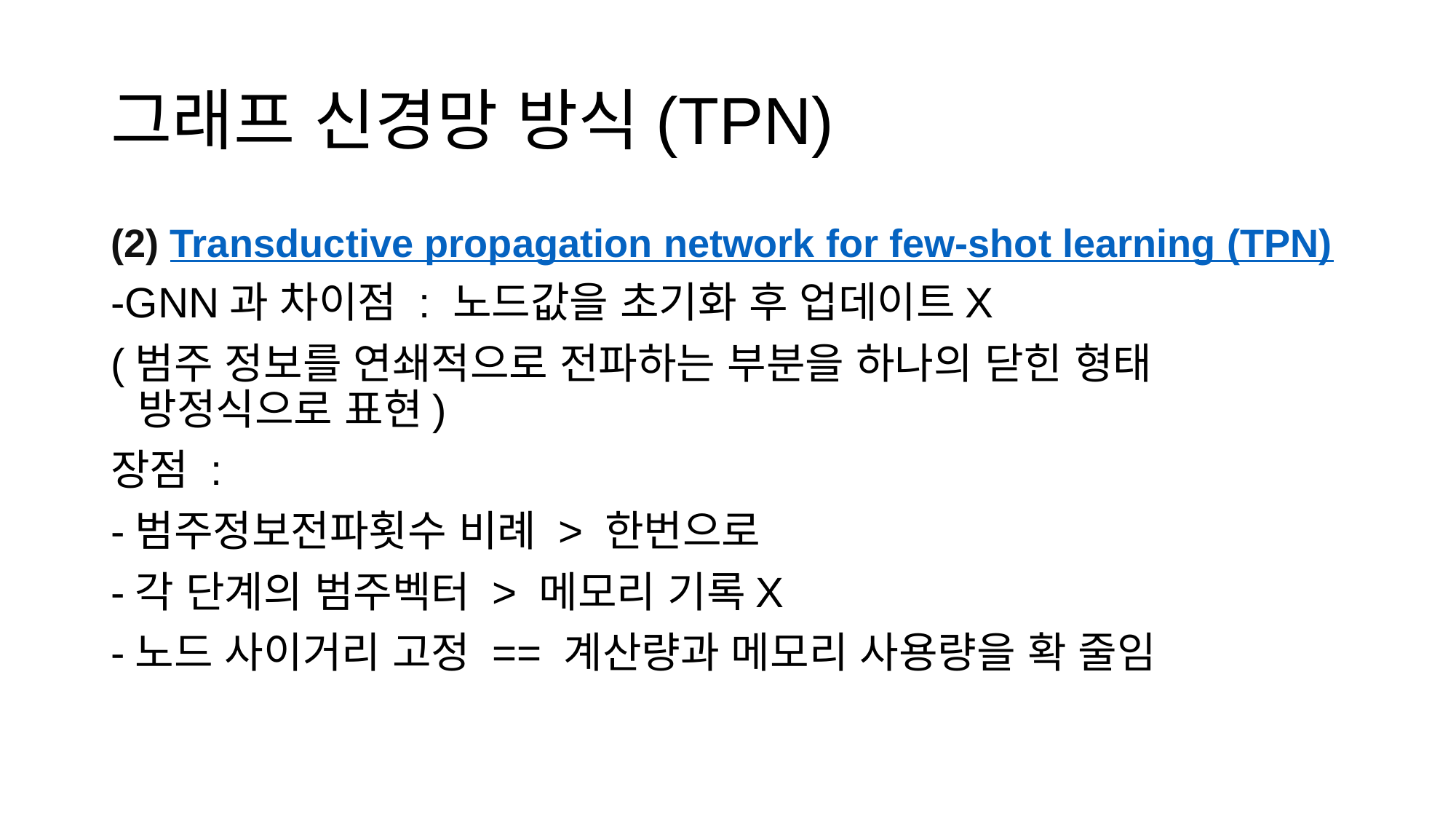

# 그래프 신경망 방식(TPN)
(2) Transductive propagation network for few-shot learning (TPN)
-GNN과 차이점 : 노드값을 초기화 후 업데이트X
(범주 정보를 연쇄적으로 전파하는 부분을 하나의 닫힌 형태 방정식으로 표현)
장점 :
-범주정보전파횟수 비례 > 한번으로
-각 단계의 범주벡터 > 메모리 기록X
-노드 사이거리 고정 == 계산량과 메모리 사용량을 확 줄임